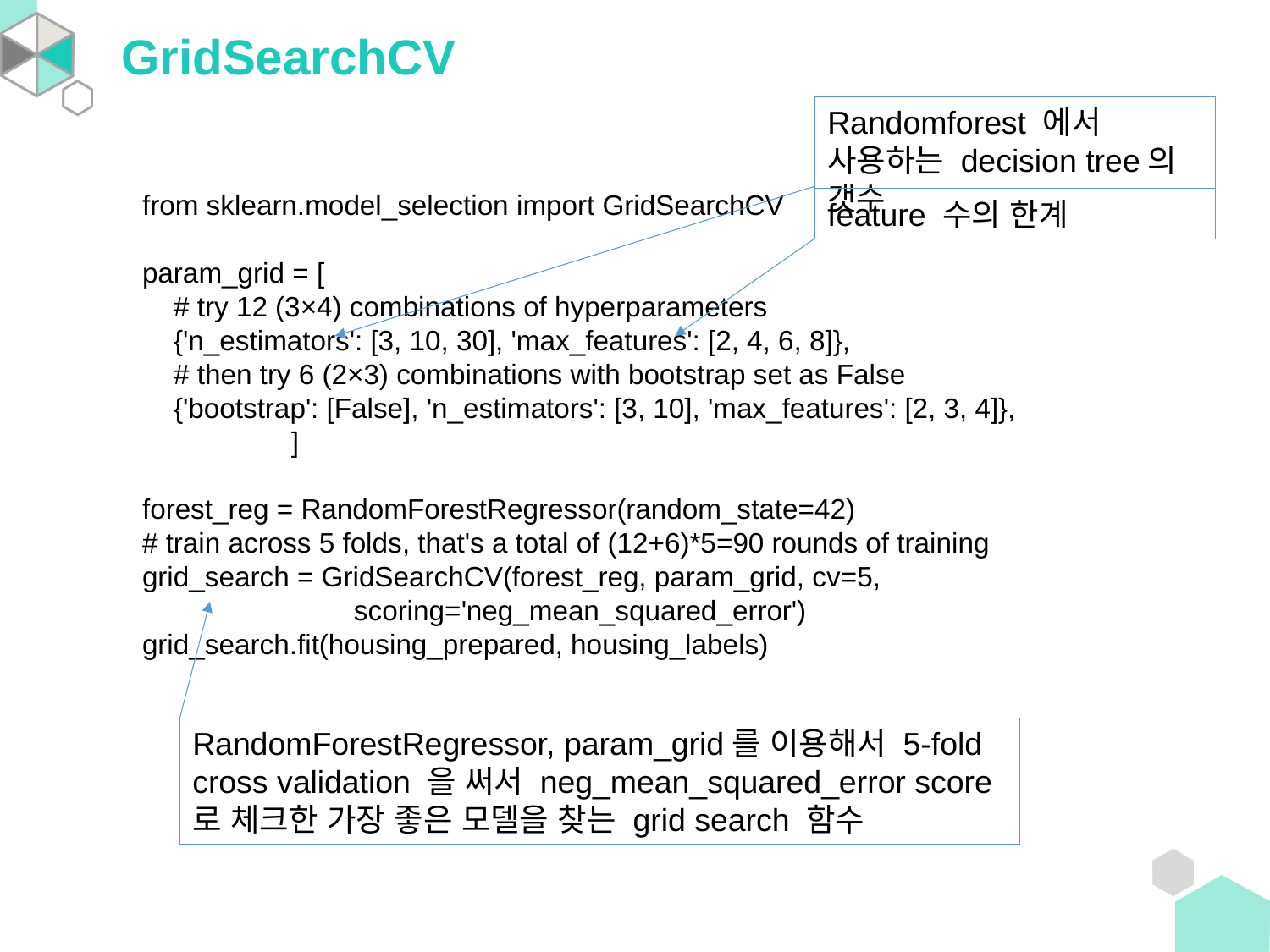

GridSearchCV
Randomforest 에서 사용하는 decision tree의 갯수
from sklearn.model_selection import GridSearchCV

param_grid = [
    # try 12 (3×4) combinations of hyperparameters
    {'n_estimators': [3, 10, 30], 'max_features': [2, 4, 6, 8]},
    # then try 6 (2×3) combinations with bootstrap set as False
    {'bootstrap': [False], 'n_estimators': [3, 10], 'max_features': [2, 3, 4]},
                   ]

forest_reg = RandomForestRegressor(random_state=42)
# train across 5 folds, that's a total of (12+6)*5=90 rounds of training
grid_search = GridSearchCV(forest_reg, param_grid, cv=5,
                           scoring='neg_mean_squared_error')
grid_search.fit(housing_prepared, housing_labels)
feature 수의 한계
RandomForestRegressor, param_grid를 이용해서 5-fold cross validation 을 써서 neg_mean_squared_error score 로 체크한 가장 좋은 모델을 찾는 grid search 함수